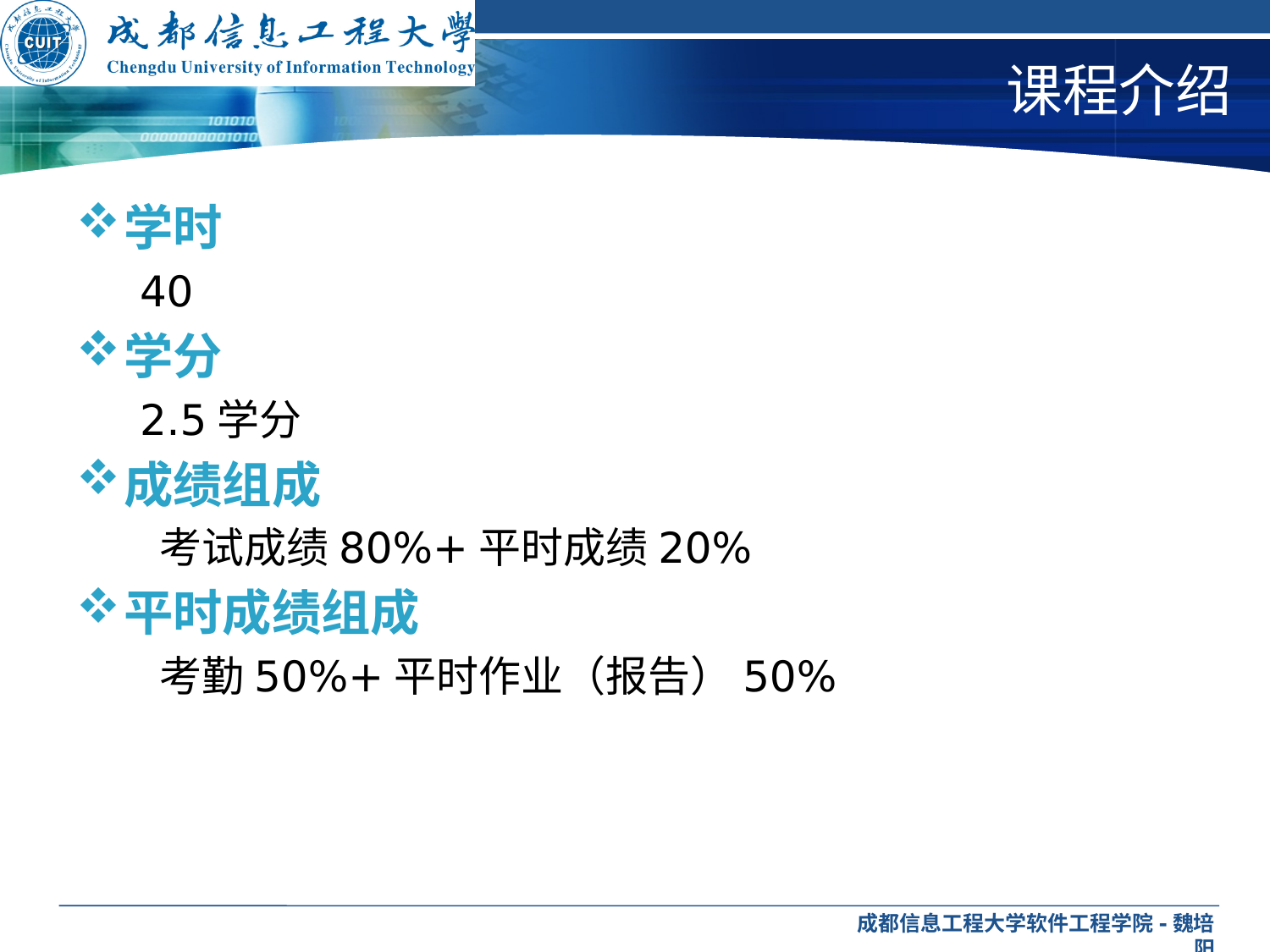

# 课程介绍
学时
40
学分
2.5学分
成绩组成
 考试成绩80%+平时成绩20%
平时成绩组成
 考勤50%+平时作业（报告）50%

成都信息工程大学软件工程学院-魏培阳